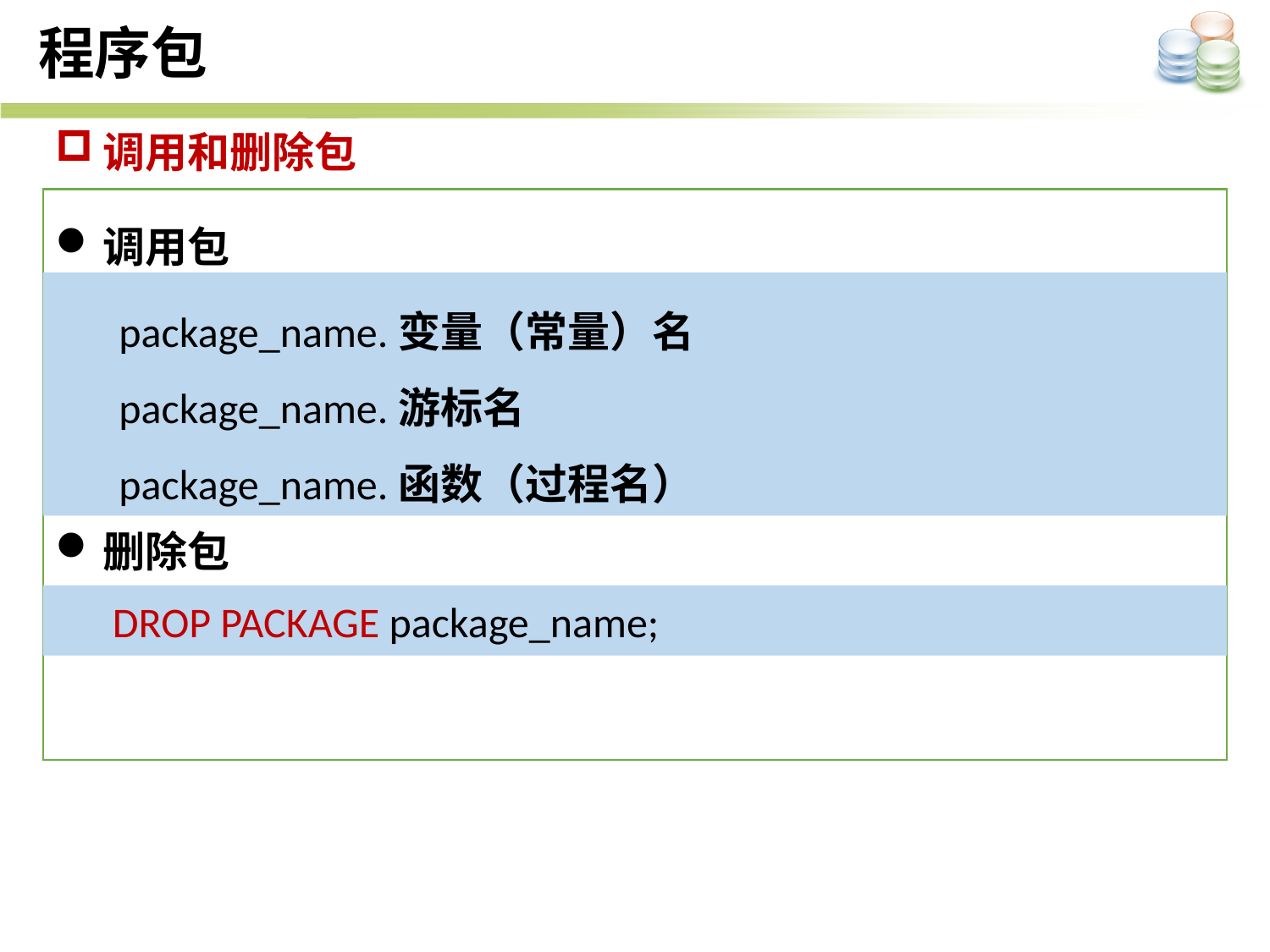

程序包
调用和删除包
调用包

删除包
package_name.变量（常量）名
package_name.游标名
package_name.函数（过程名）
      DROP PACKAGE package_name;
51